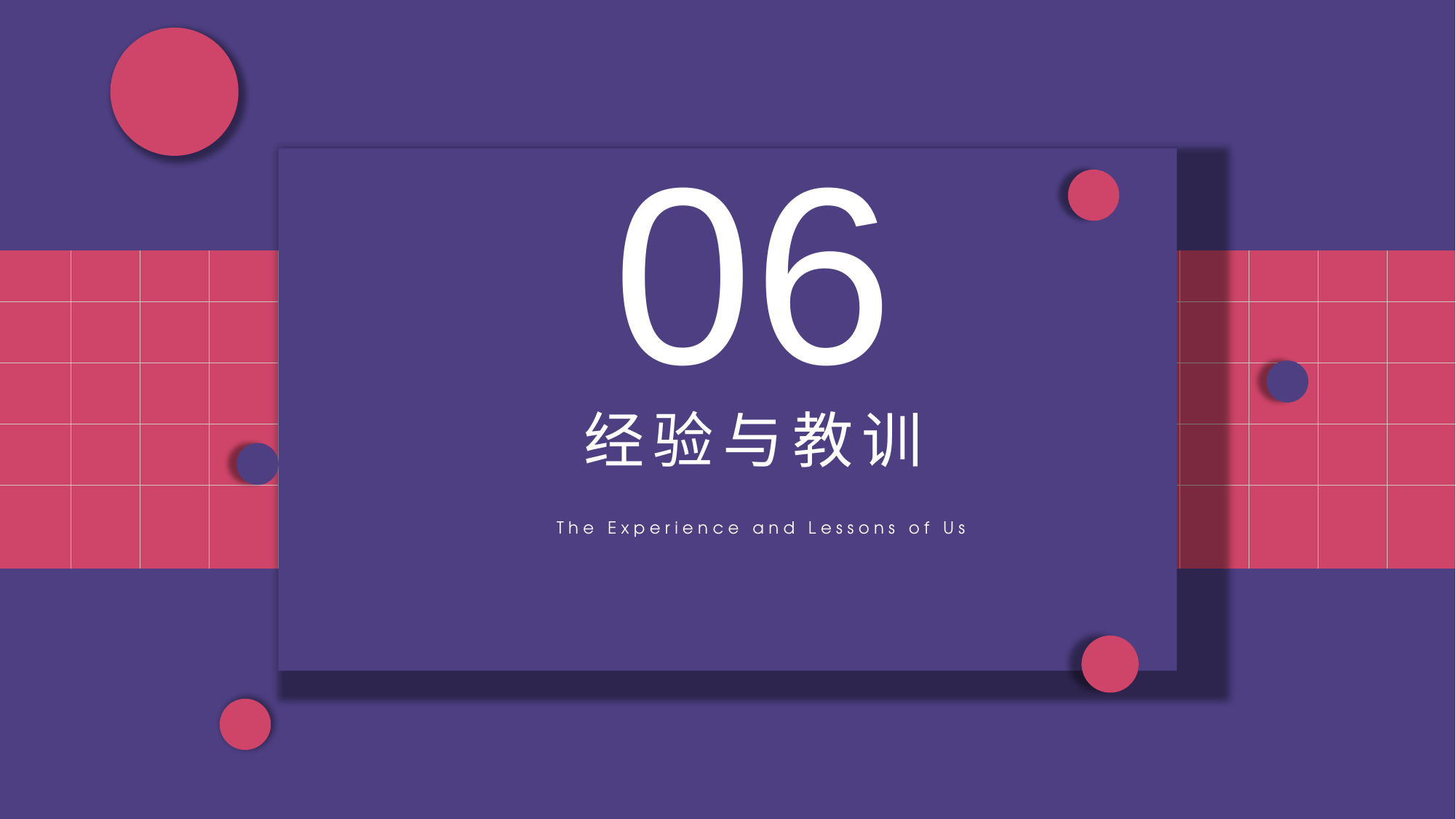

06

PART  01

经验与教训

The Experience and Lessons of Us